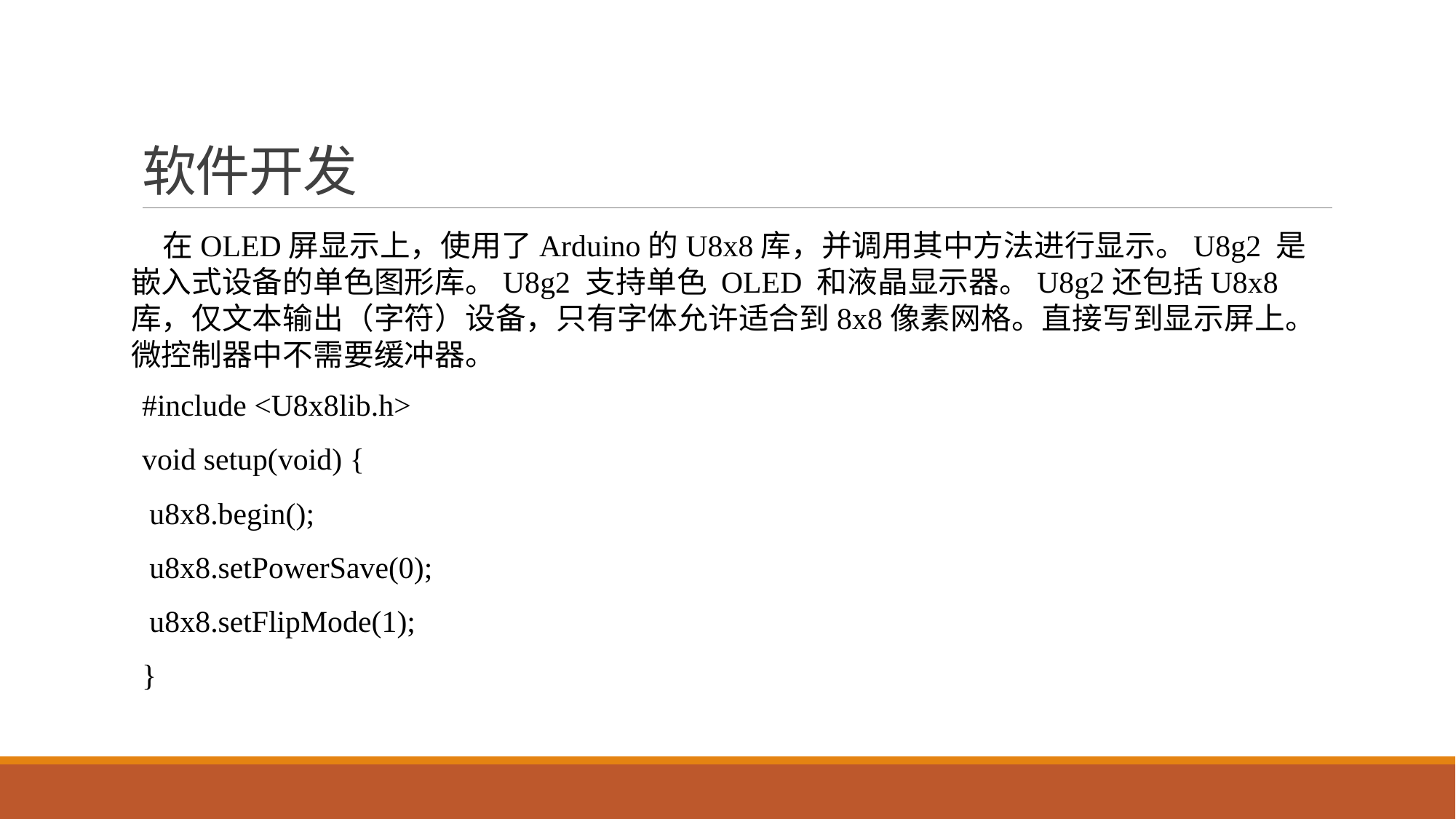

# 软件开发
在OLED屏显示上，使用了Arduino的U8x8库，并调用其中方法进行显示。U8g2 是嵌入式设备的单色图形库。U8g2 支持单色 OLED 和液晶显示器。U8g2还包括U8x8库，仅文本输出（字符）设备，只有字体允许适合到8x8像素网格。直接写到显示屏上。微控制器中不需要缓冲器。
#include <U8x8lib.h>
void setup(void) {
 u8x8.begin();
 u8x8.setPowerSave(0);
 u8x8.setFlipMode(1);
}